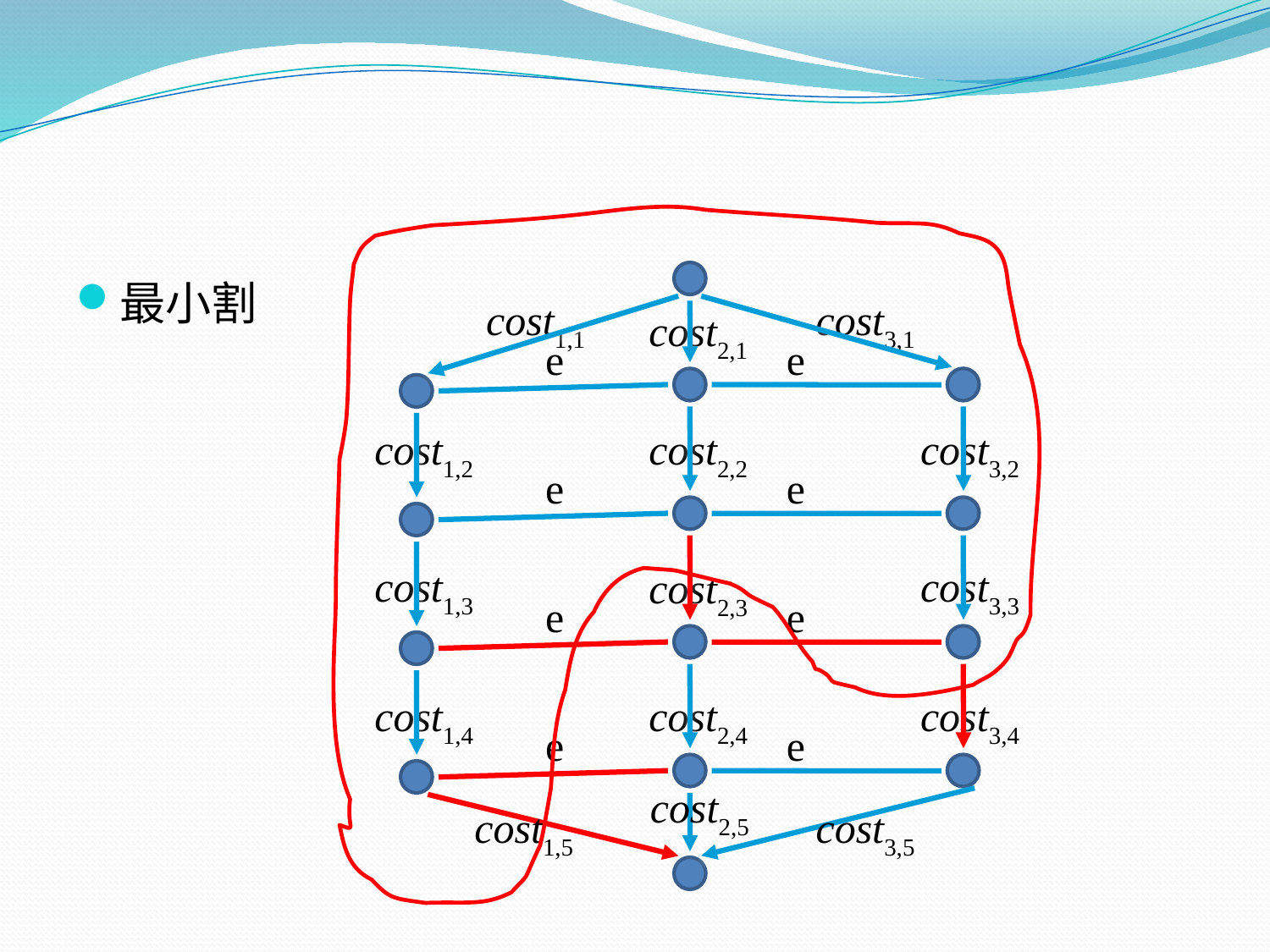

#

cost1,1
cost3,1

cost2,1

e
e

cost1,2
cost2,2
cost3,2
e
e

cost1,3
cost3,3
cost2,3
e
e

cost1,4
cost2,4
cost3,4
e
e

cost2,5

cost1,5
cost3,5

最小割